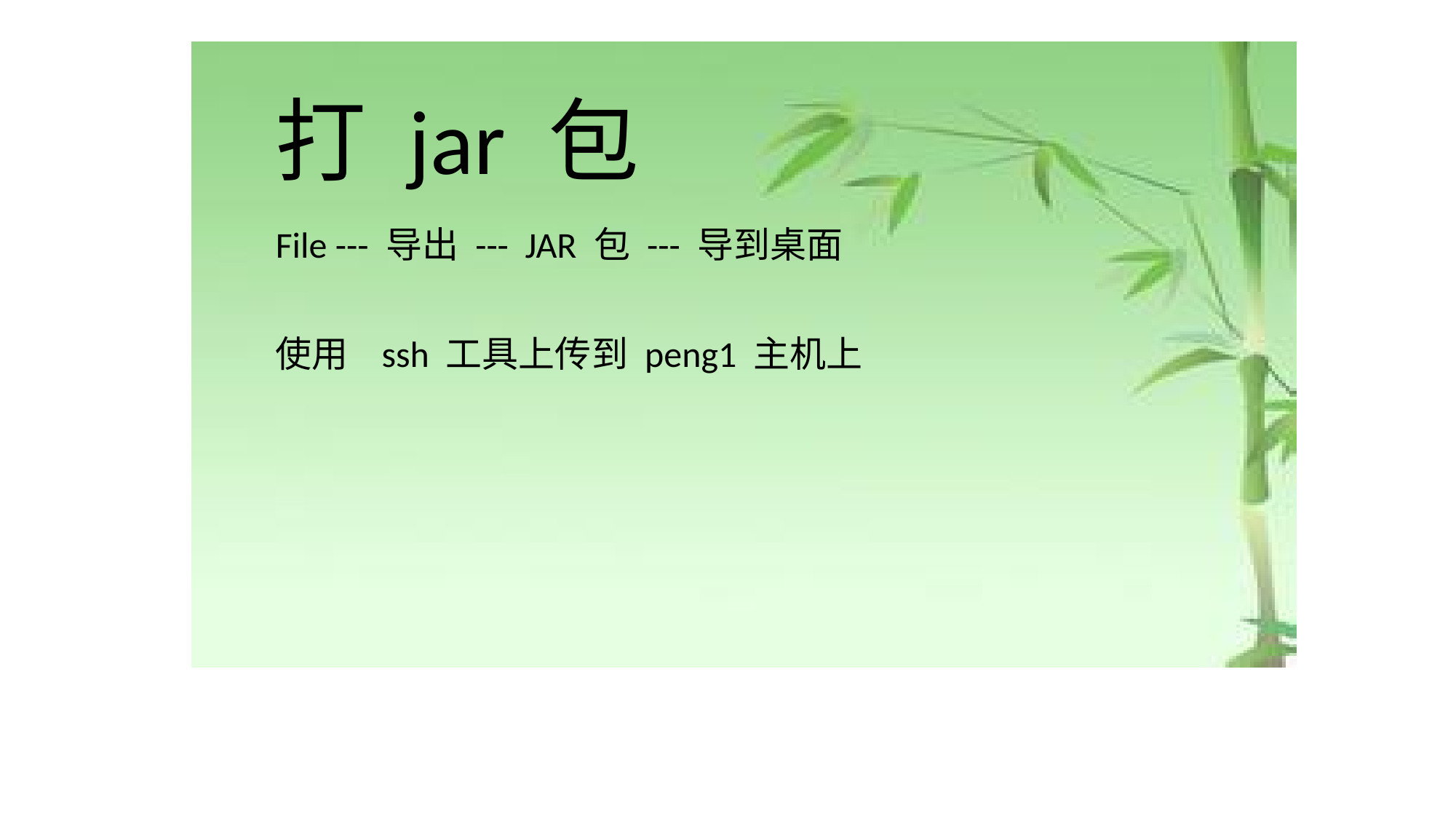

# 打 jar 包
File --- 导出 ---  JAR 包 --- 导到桌面

使用   ssh 工具上传到 peng1 主机上